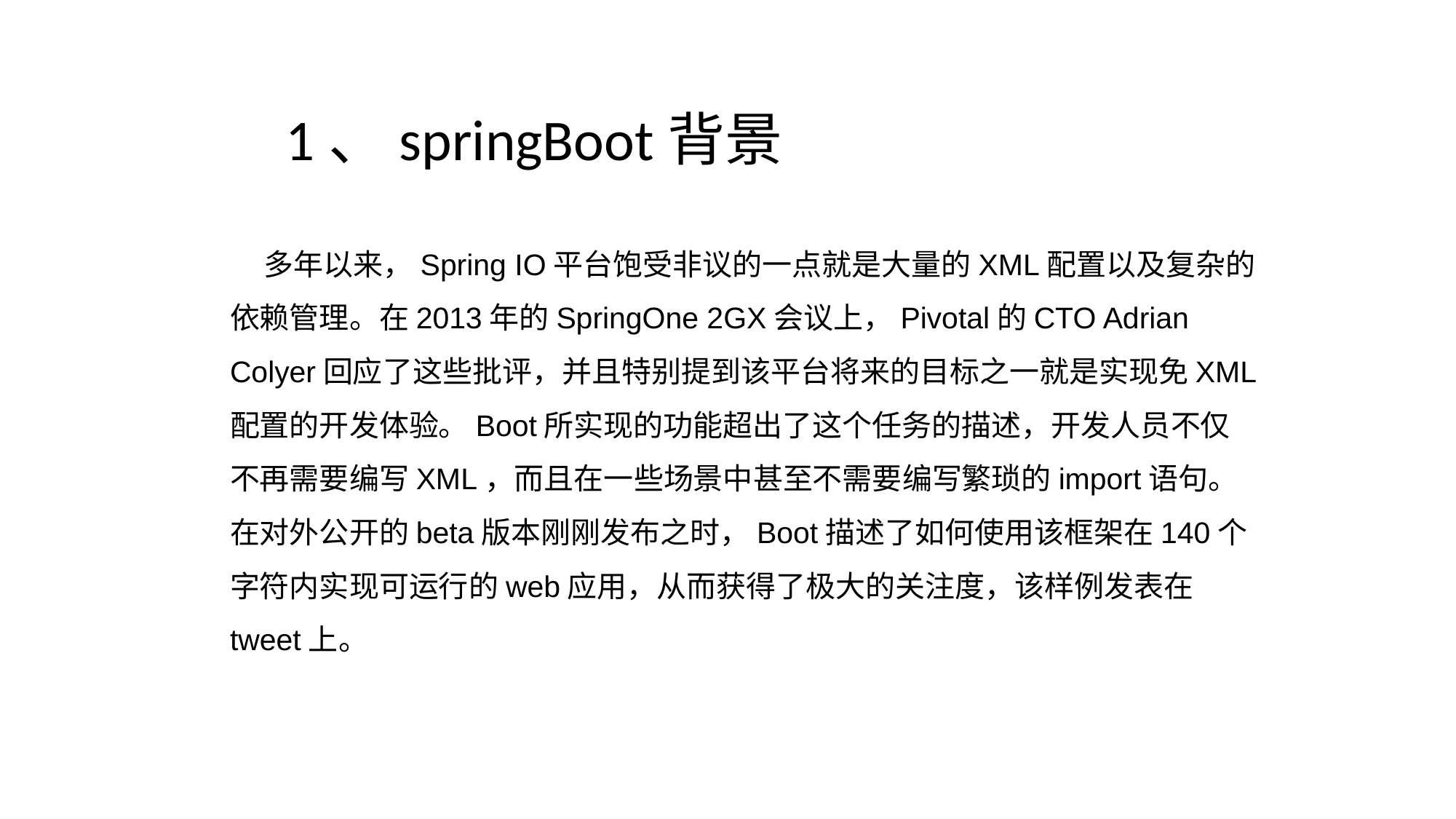

# 1、springBoot背景
    多年以来，Spring IO平台饱受非议的一点就是大量的XML配置以及复杂的依赖管理。在2013年的SpringOne 2GX会议上，Pivotal的CTO Adrian Colyer回应了这些批评，并且特别提到该平台将来的目标之一就是实现免XML配置的开发体验。Boot所实现的功能超出了这个任务的描述，开发人员不仅不再需要编写XML，而且在一些场景中甚至不需要编写繁琐的import语句。在对外公开的beta版本刚刚发布之时，Boot描述了如何使用该框架在140个字符内实现可运行的web应用，从而获得了极大的关注度，该样例发表在tweet上。